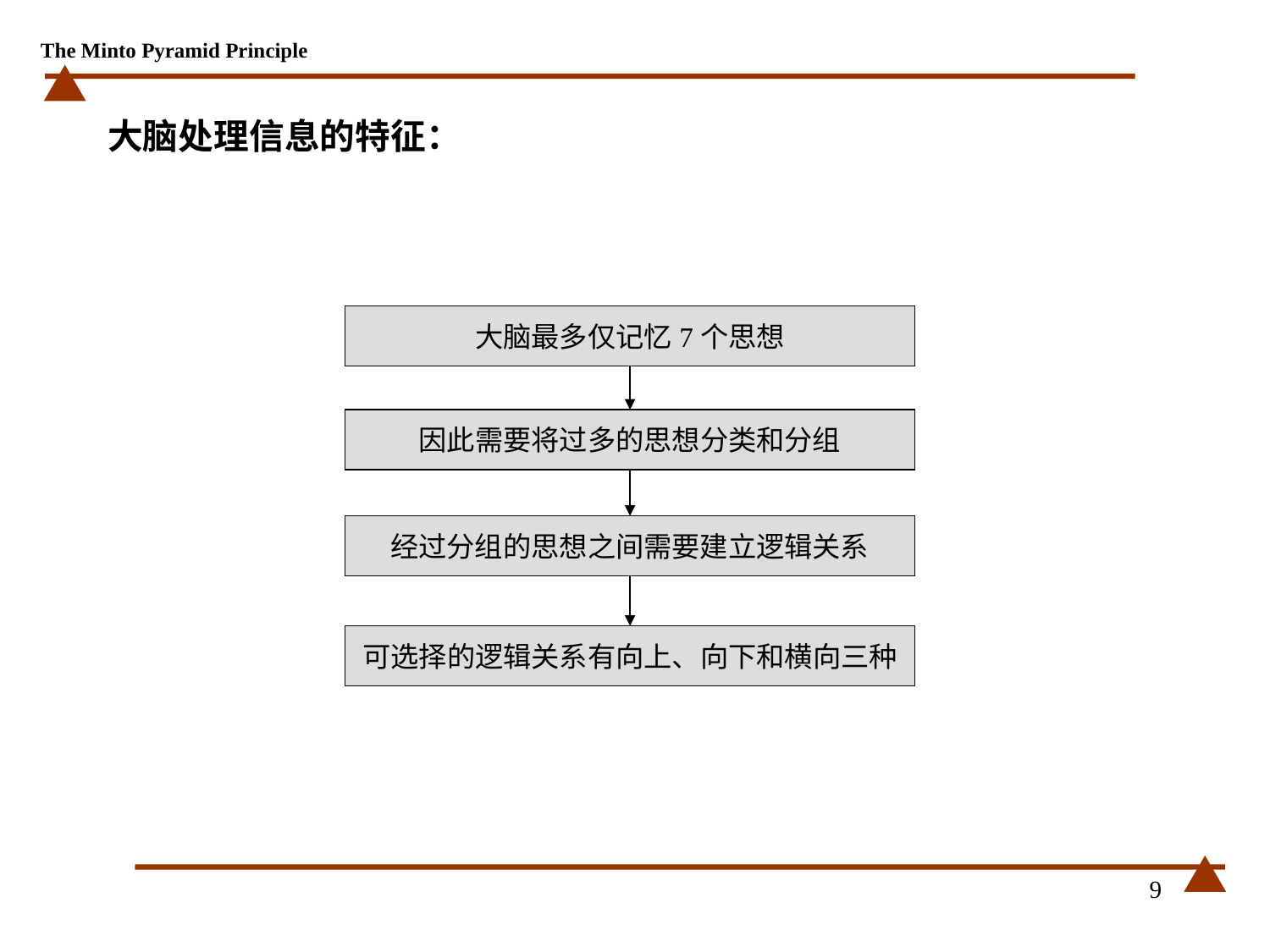

# 大脑处理信息的特征：
大脑最多仅记忆7个思想
因此需要将过多的思想分类和分组
经过分组的思想之间需要建立逻辑关系
可选择的逻辑关系有向上、向下和横向三种
9